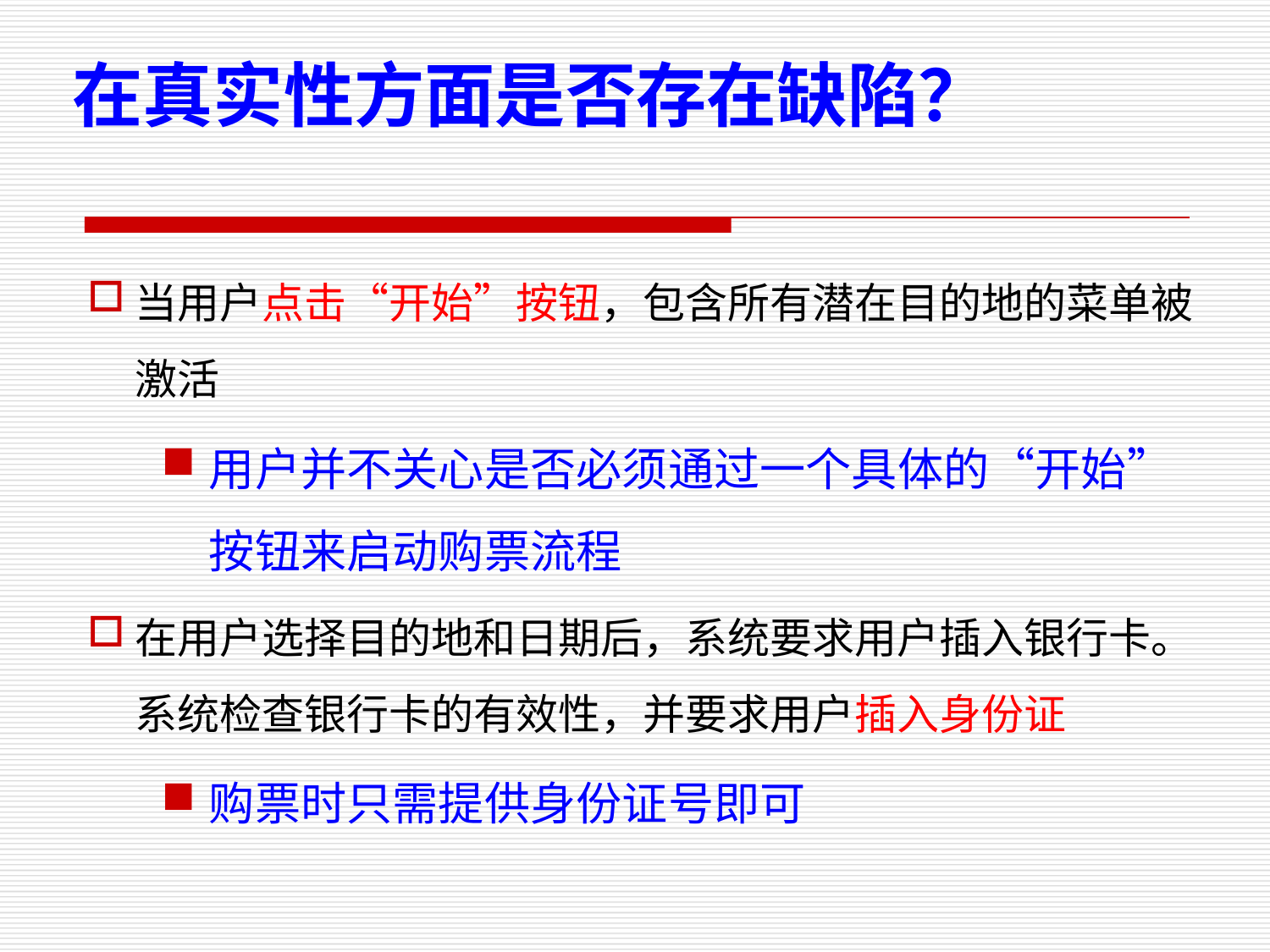

在真实性方面是否存在缺陷？
当用户点击“开始”按钮，包含所有潜在目的地的菜单被激活
用户并不关心是否必须通过一个具体的“开始”按钮来启动购票流程
在用户选择目的地和日期后，系统要求用户插入银行卡。系统检查银行卡的有效性，并要求用户插入身份证
购票时只需提供身份证号即可